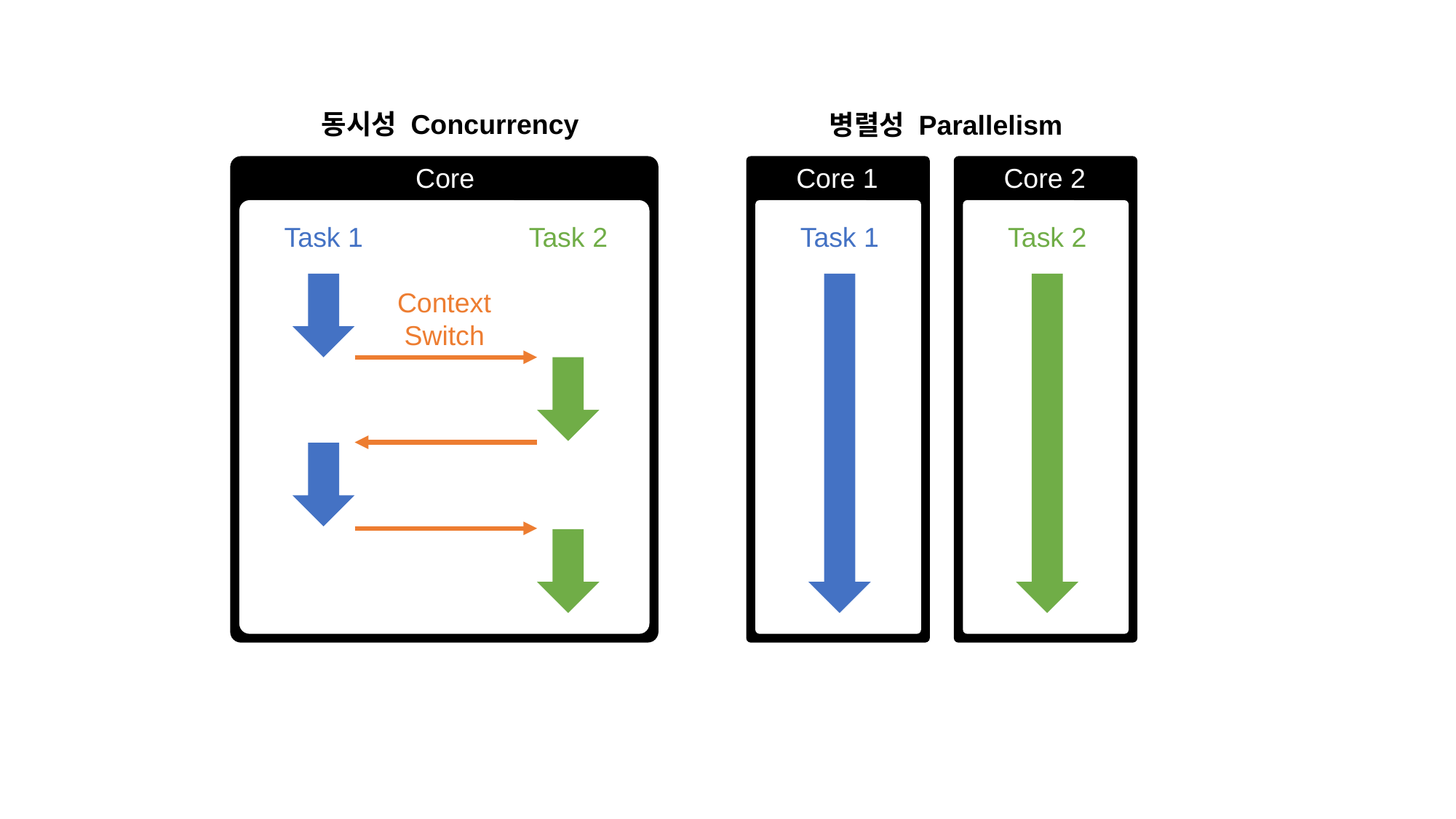

동시성 Concurrency
병렬성 Parallelism
Core
Core 1
Core 2

Task 1
Task 2
Task 1
Task 2

Context
Switch